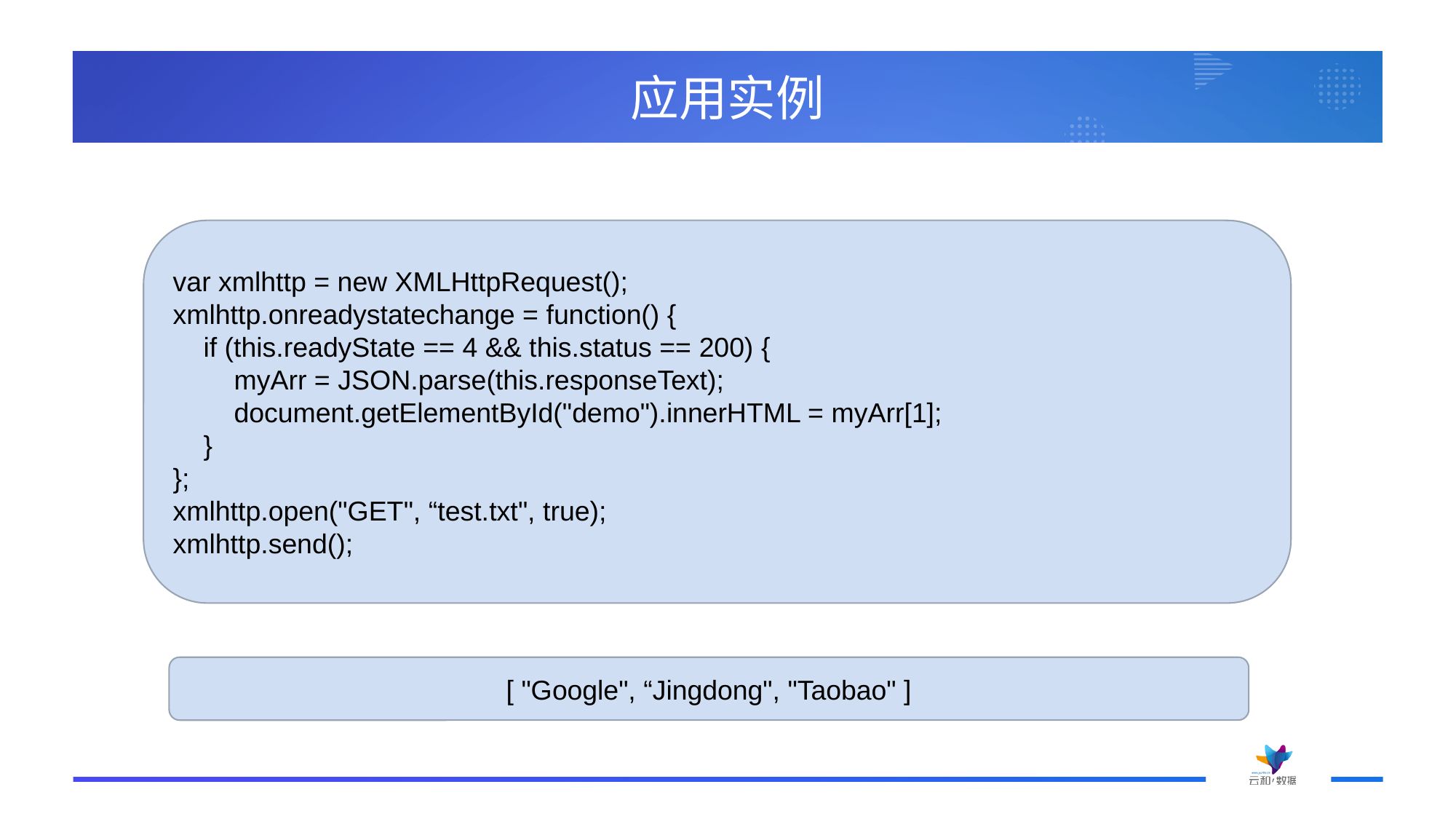

# 应用实例
var xmlhttp = new XMLHttpRequest();
xmlhttp.onreadystatechange = function() {
    if (this.readyState == 4 && this.status == 200) {
        myArr = JSON.parse(this.responseText);
        document.getElementById("demo").innerHTML = myArr[1];
    }
};
xmlhttp.open("GET", “test.txt", true);
xmlhttp.send();
[ "Google", “Jingdong", "Taobao" ]